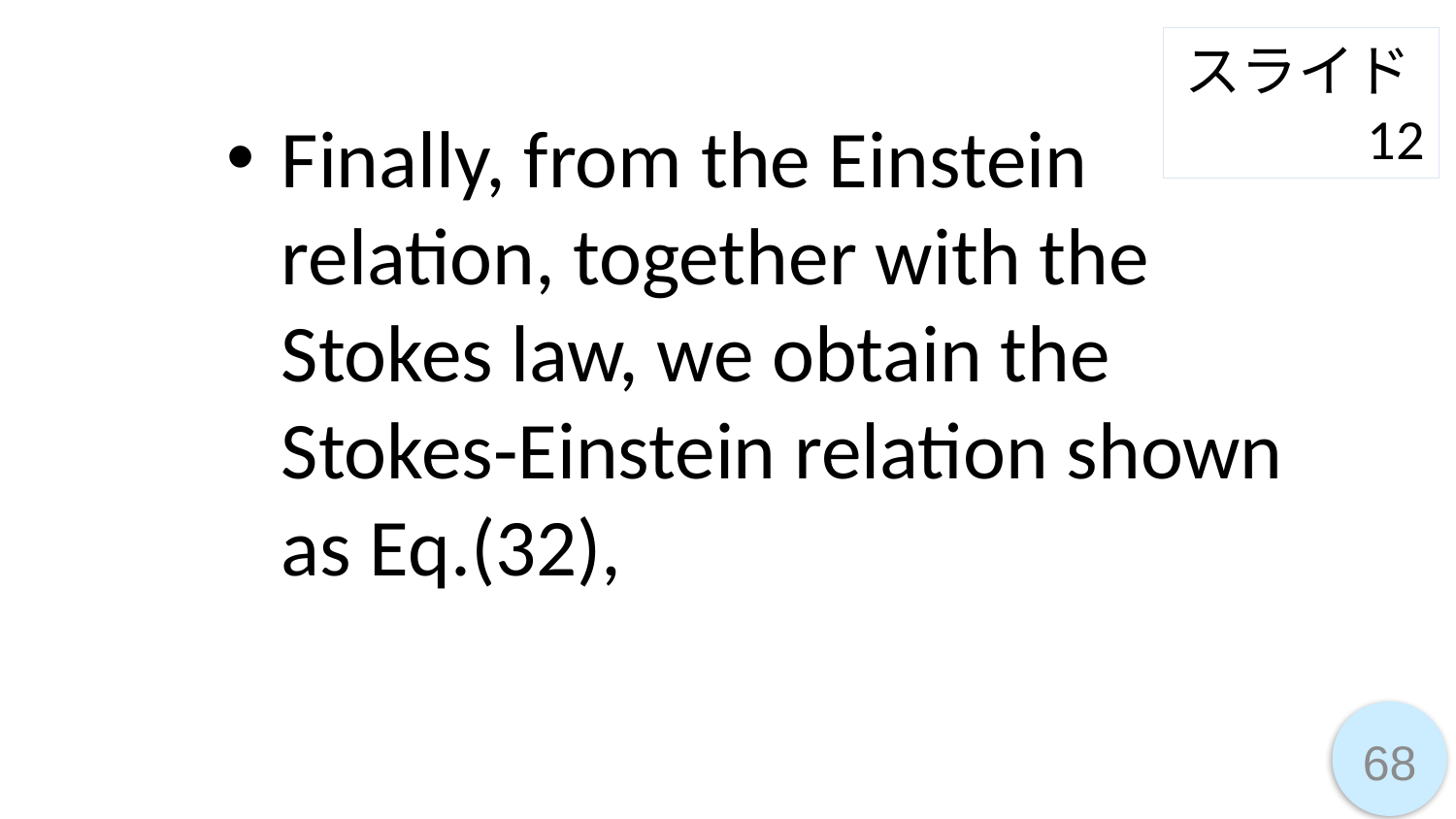

スライド12
Finally, from the Einstein relation, together with the Stokes law, we obtain the Stokes-Einstein relation shown as Eq.(32),
68